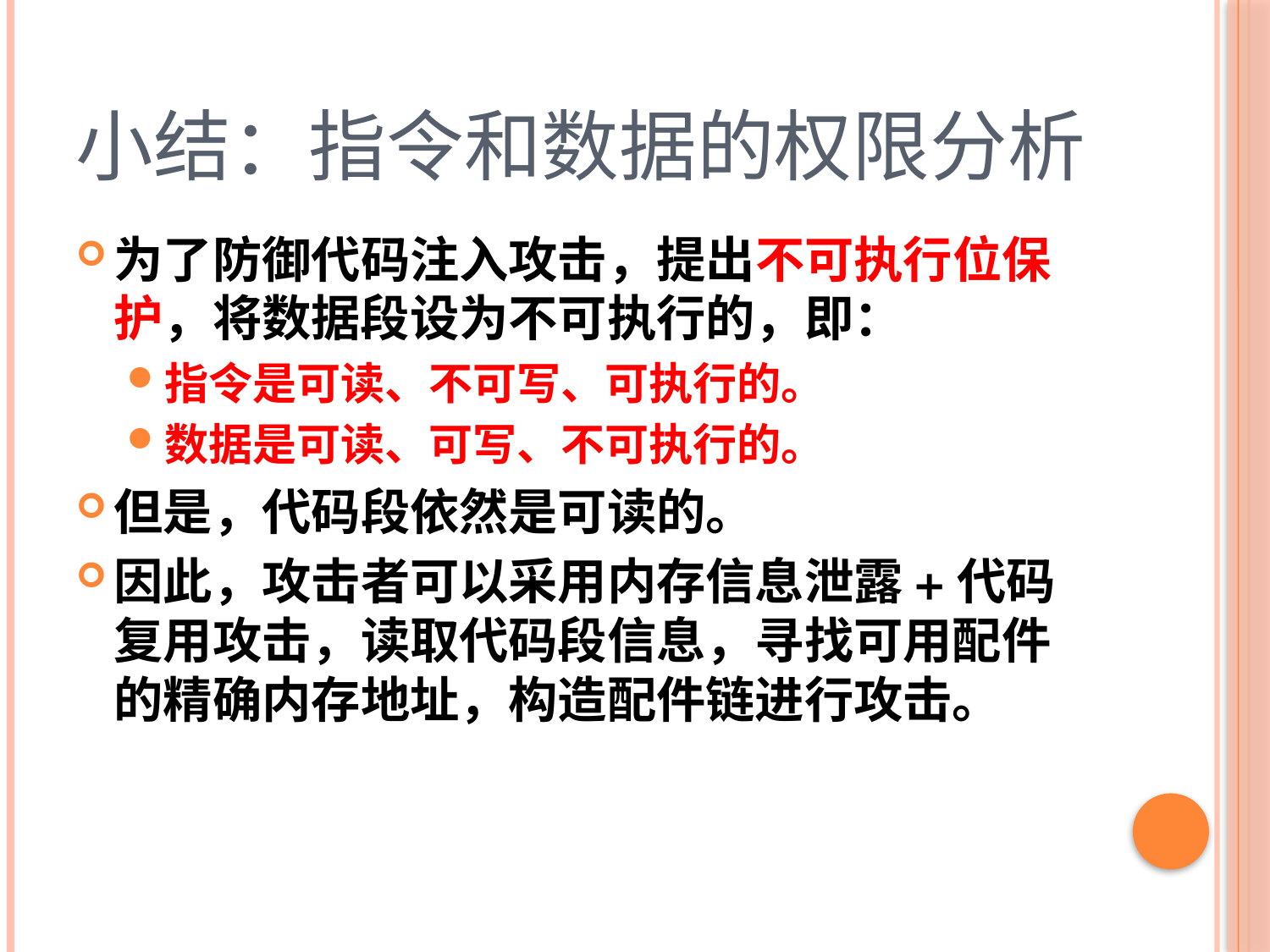

# 小结：指令和数据的权限分析
为了防御代码注入攻击，提出不可执行位保护，将数据段设为不可执行的，即：
指令是可读、不可写、可执行的。
数据是可读、可写、不可执行的。
但是，代码段依然是可读的。
因此，攻击者可以采用内存信息泄露+代码复用攻击，读取代码段信息，寻找可用配件的精确内存地址，构造配件链进行攻击。